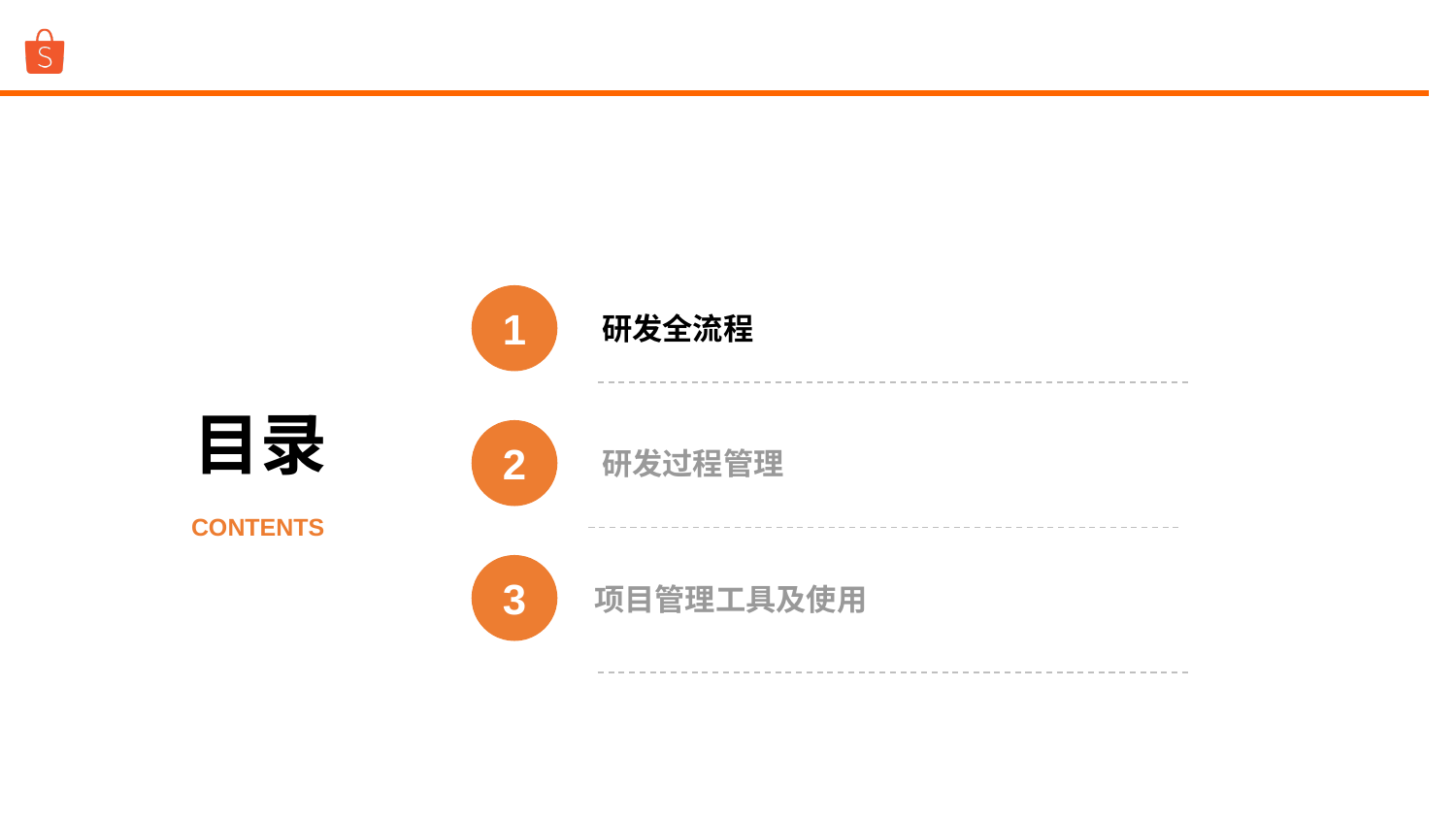

1
研发全流程
目录
CONTENTS

2
研发过程管理

3
项目管理工具及使用